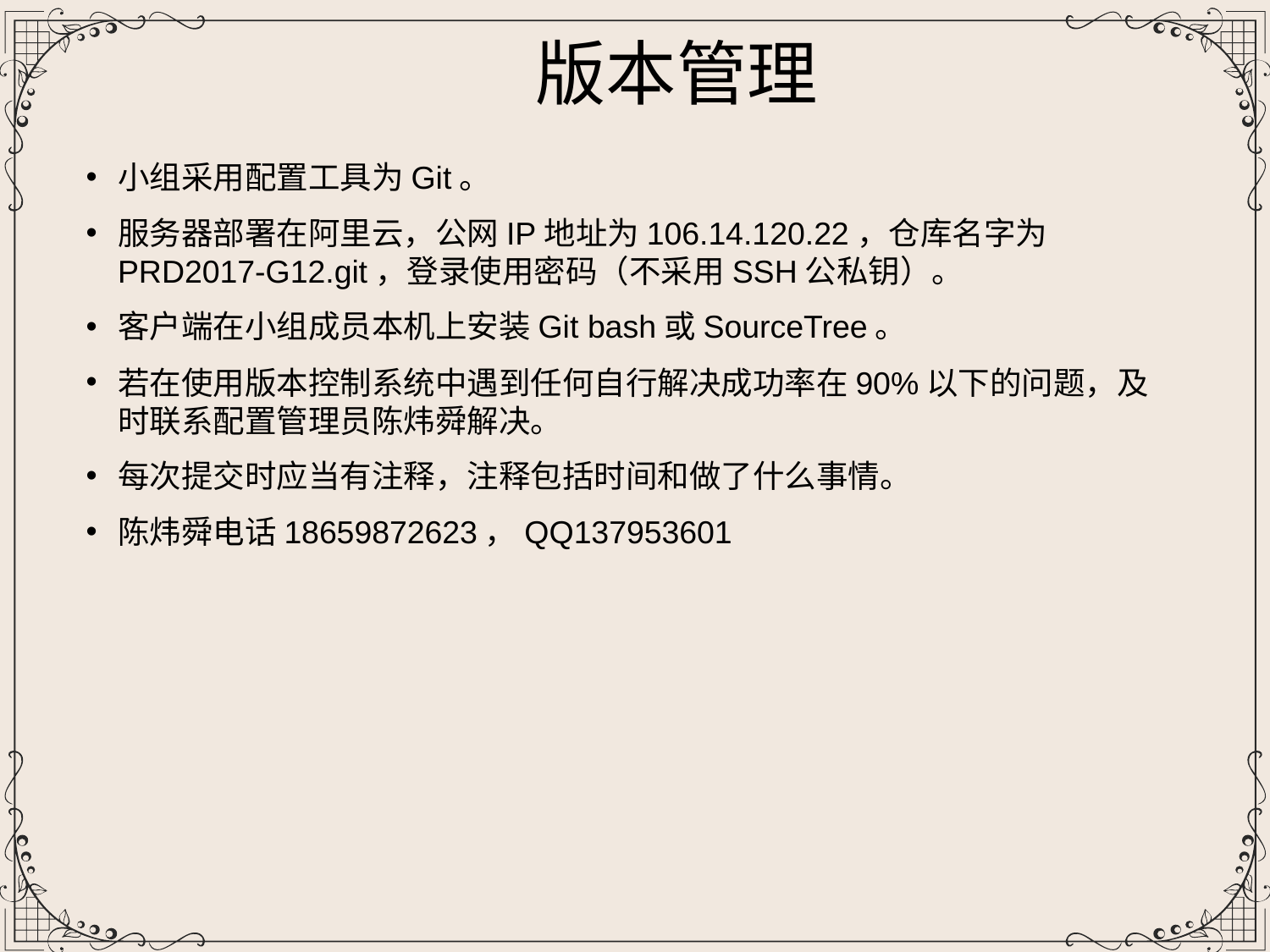

版本管理
小组采用配置工具为Git。
服务器部署在阿里云，公网IP地址为106.14.120.22，仓库名字为PRD2017-G12.git，登录使用密码（不采用SSH公私钥）。
客户端在小组成员本机上安装Git bash或SourceTree。
若在使用版本控制系统中遇到任何自行解决成功率在90%以下的问题，及时联系配置管理员陈炜舜解决。
每次提交时应当有注释，注释包括时间和做了什么事情。
陈炜舜电话18659872623，QQ137953601